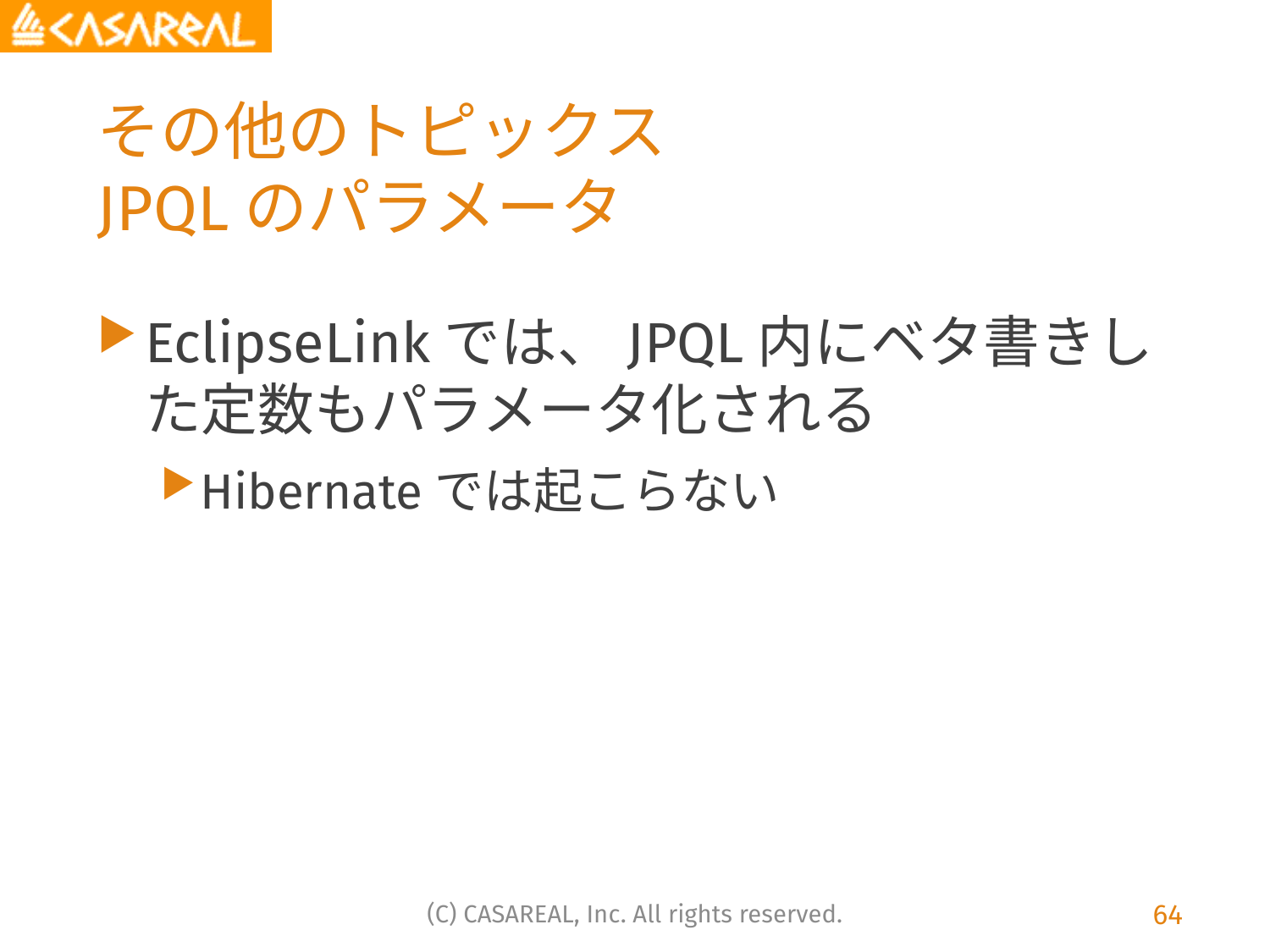

# その他のトピックス JPQLのパラメータ
EclipseLinkでは、JPQL内にベタ書きした定数もパラメータ化される
Hibernateでは起こらない
(C) CASAREAL, Inc. All rights reserved.
64